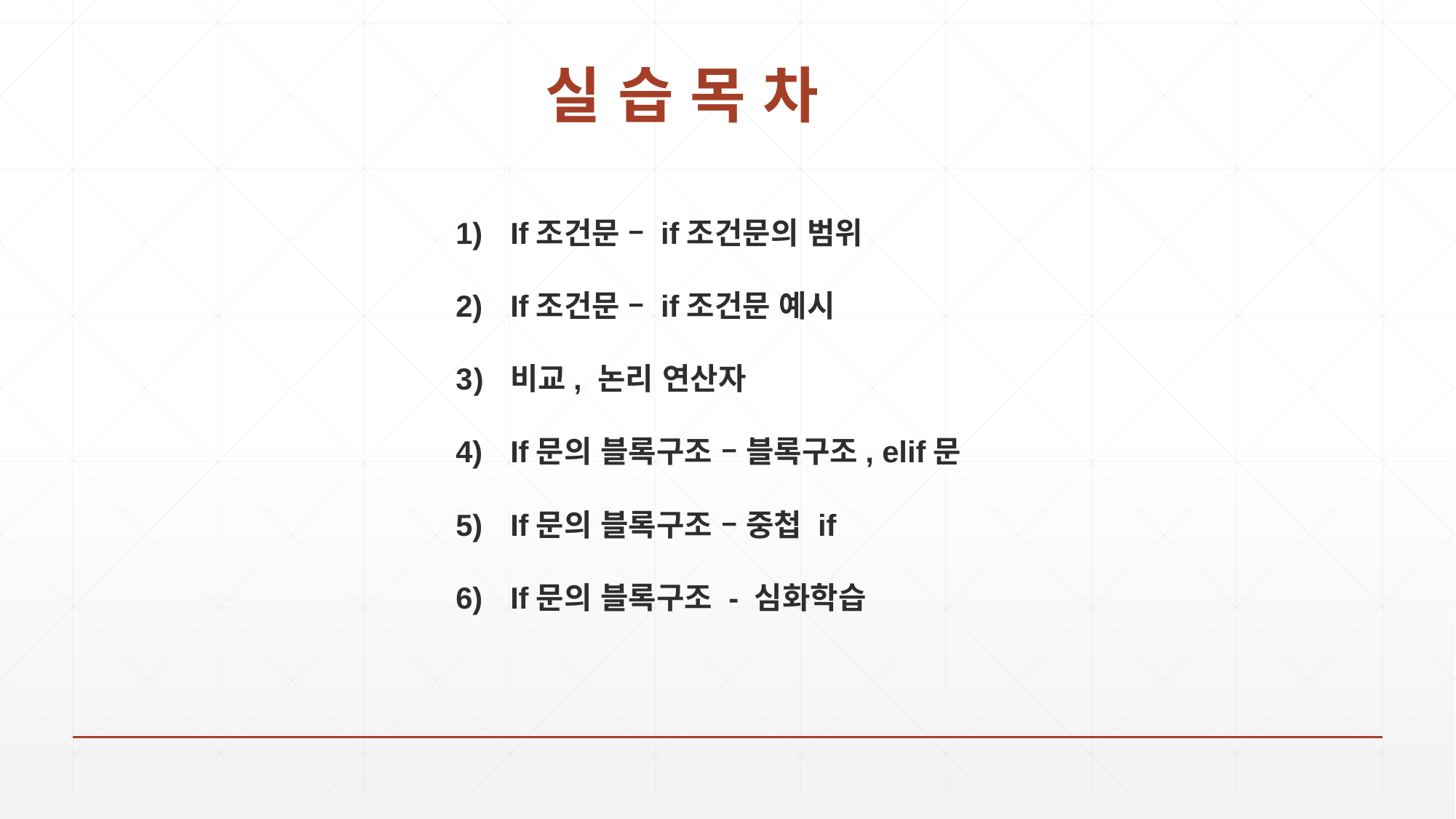

# 실 습 목 차
If조건문 – if조건문의 범위

If조건문 – if조건문 예시

비교, 논리 연산자

If문의 블록구조 – 블록구조, elif문

If문의 블록구조 – 중첩 if

If문의 블록구조 - 심화학습